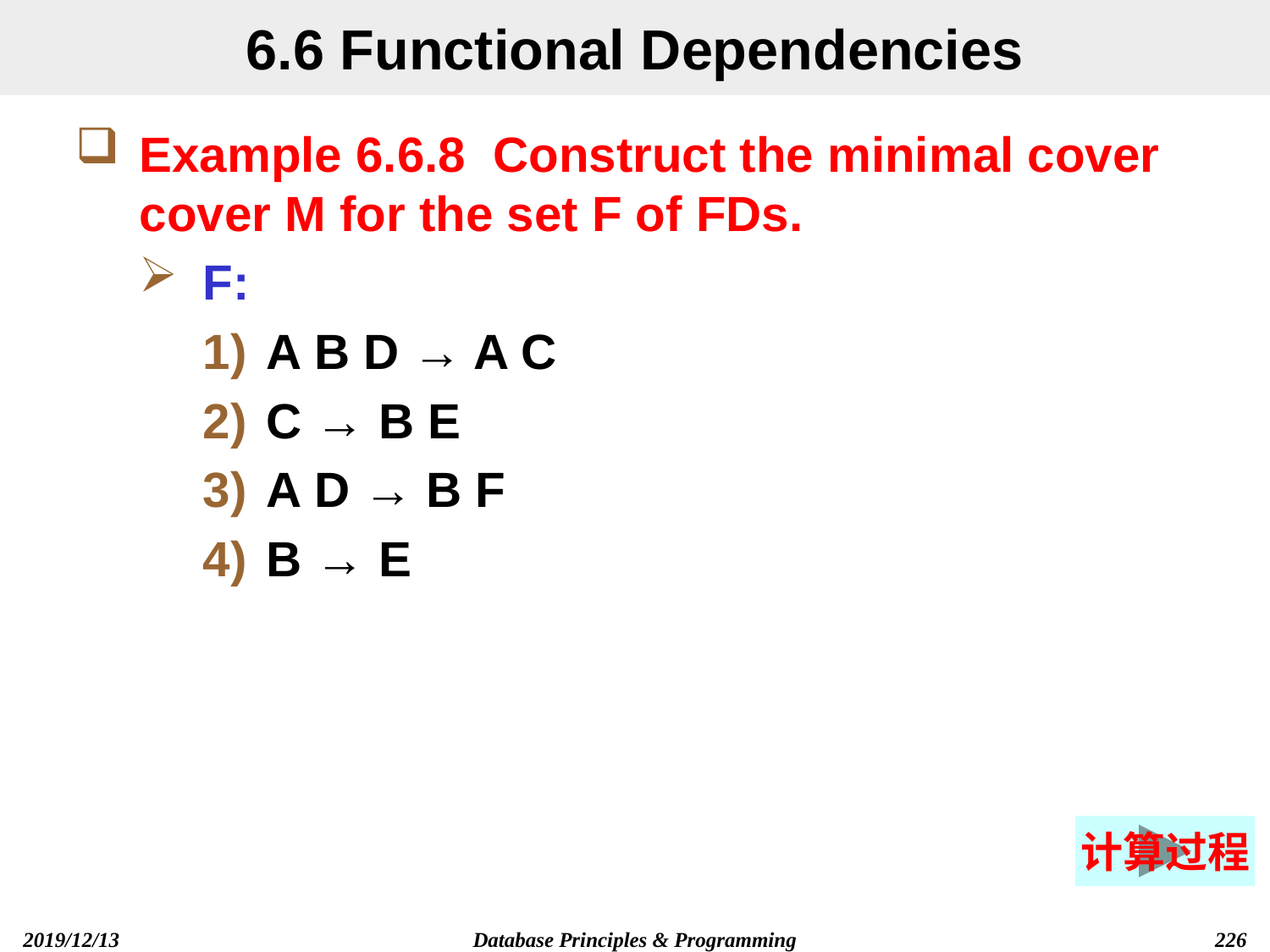

# 6.6 Functional Dependencies
Example 6.6.8  Construct the minimal cover cover M for the set F of FDs.
F:
A B D → A C
C → B E
A D → B F
B → E
计算过程
2019/12/13
Database Principles & Programming
226